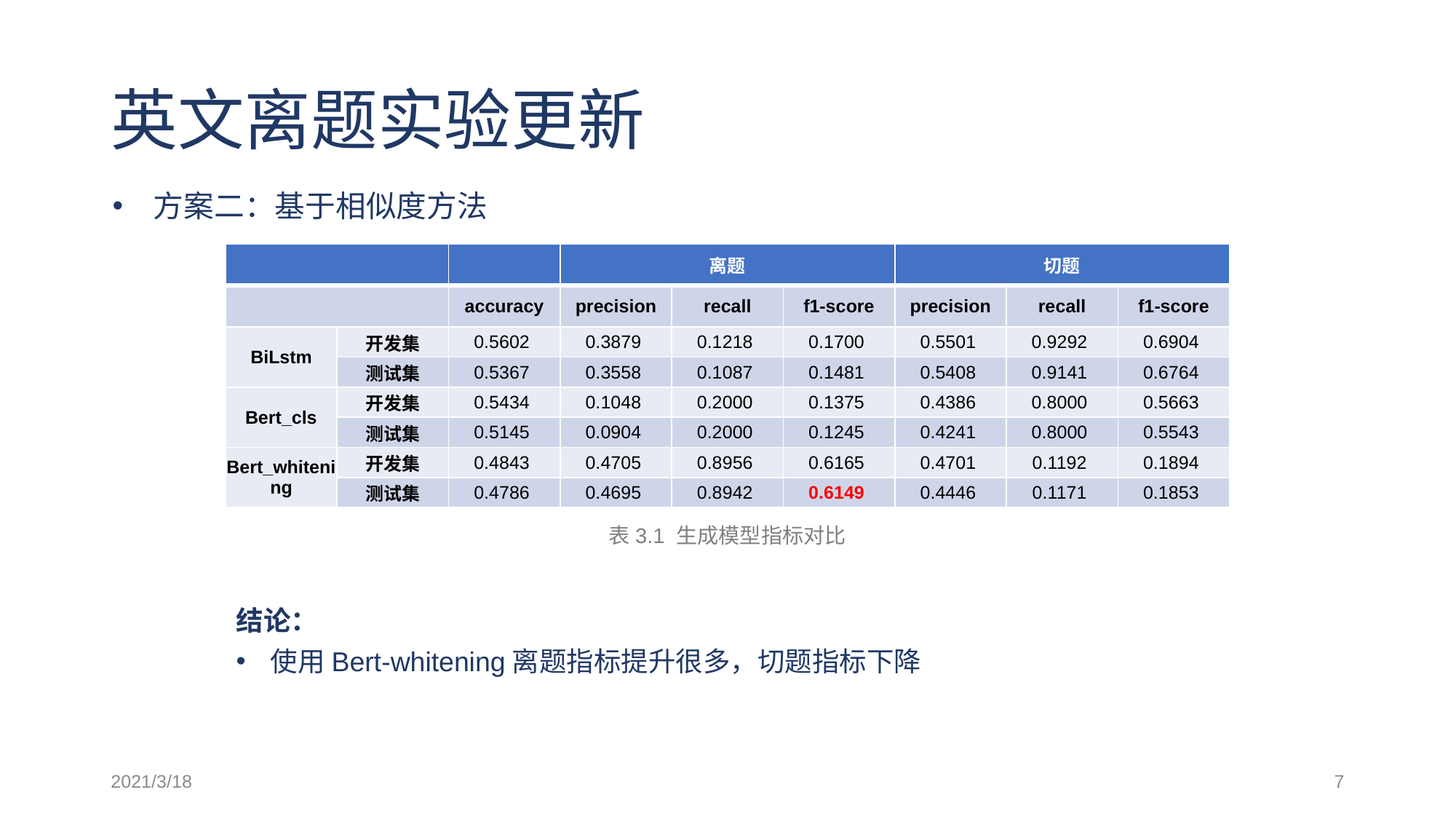

# 英文离题实验更新
方案二：基于相似度方法
|  |  |  | 离题 |  |  | 切题 |  |  |
| --- | --- | --- | --- | --- | --- | --- | --- | --- |
|  |  | accuracy | precision | recall | f1-score | precision | recall | f1-score |
| BiLstm | 开发集 | 0.5602 | 0.3879 | 0.1218 | 0.1700 | 0.5501 | 0.9292 | 0.6904 |
|  | 测试集 | 0.5367 | 0.3558 | 0.1087 | 0.1481 | 0.5408 | 0.9141 | 0.6764 |
| Bert\_cls | 开发集 | 0.5434 | 0.1048 | 0.2000 | 0.1375 | 0.4386 | 0.8000 | 0.5663 |
|  | 测试集 | 0.5145 | 0.0904 | 0.2000 | 0.1245 | 0.4241 | 0.8000 | 0.5543 |
| Bert\_whitening | 开发集 | 0.4843 | 0.4705 | 0.8956 | 0.6165 | 0.4701 | 0.1192 | 0.1894 |
|  | 测试集 | 0.4786 | 0.4695 | 0.8942 | 0.6149 | 0.4446 | 0.1171 | 0.1853 |
表3.1 生成模型指标对比
结论：
使用Bert-whitening离题指标提升很多，切题指标下降
2021/3/18
7